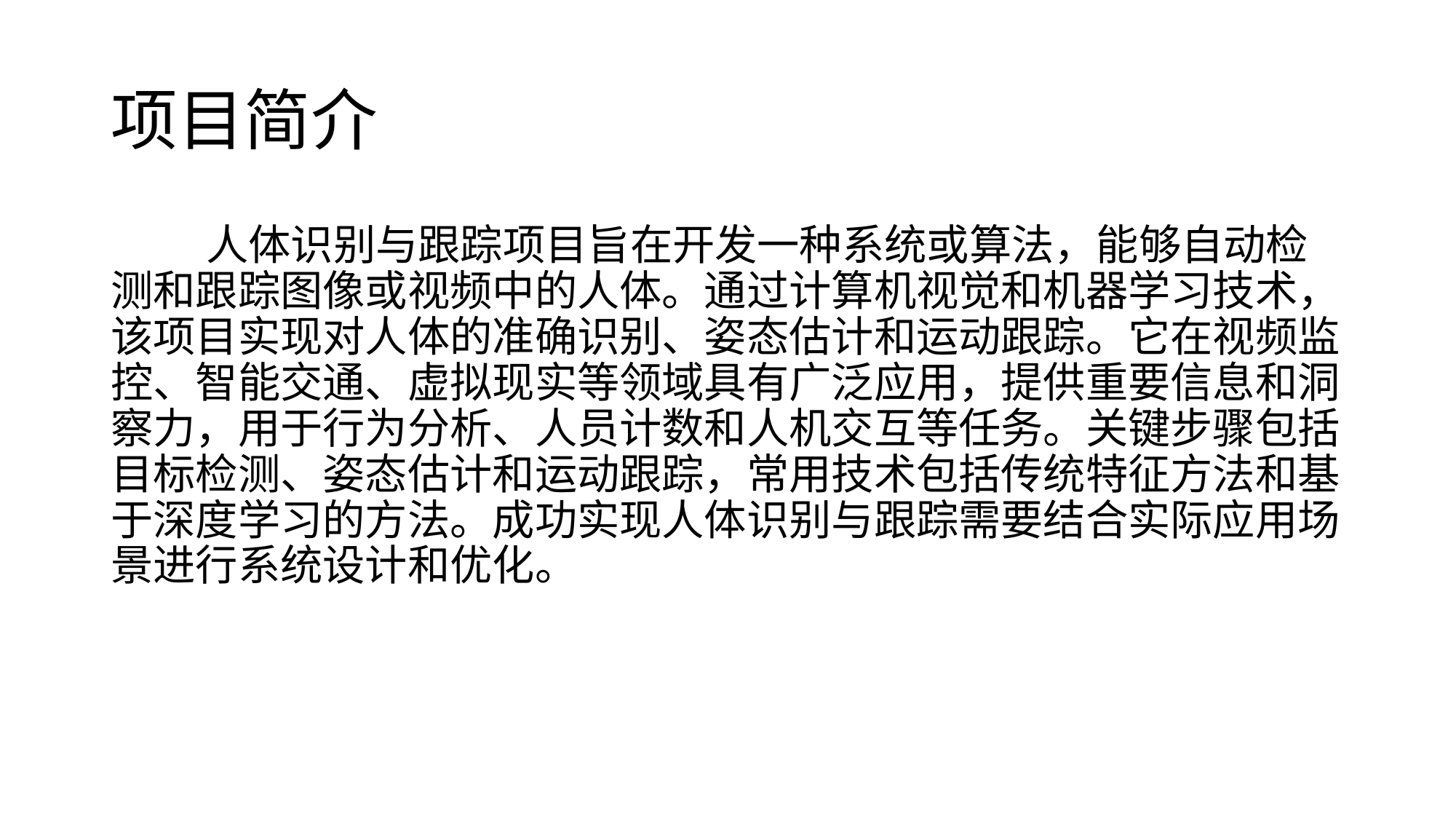

# 项目简介
         人体识别与跟踪项目旨在开发一种系统或算法，能够自动检测和跟踪图像或视频中的人体。通过计算机视觉和机器学习技术，该项目实现对人体的准确识别、姿态估计和运动跟踪。它在视频监控、智能交通、虚拟现实等领域具有广泛应用，提供重要信息和洞察力，用于行为分析、人员计数和人机交互等任务。关键步骤包括目标检测、姿态估计和运动跟踪，常用技术包括传统特征方法和基于深度学习的方法。成功实现人体识别与跟踪需要结合实际应用场景进行系统设计和优化。